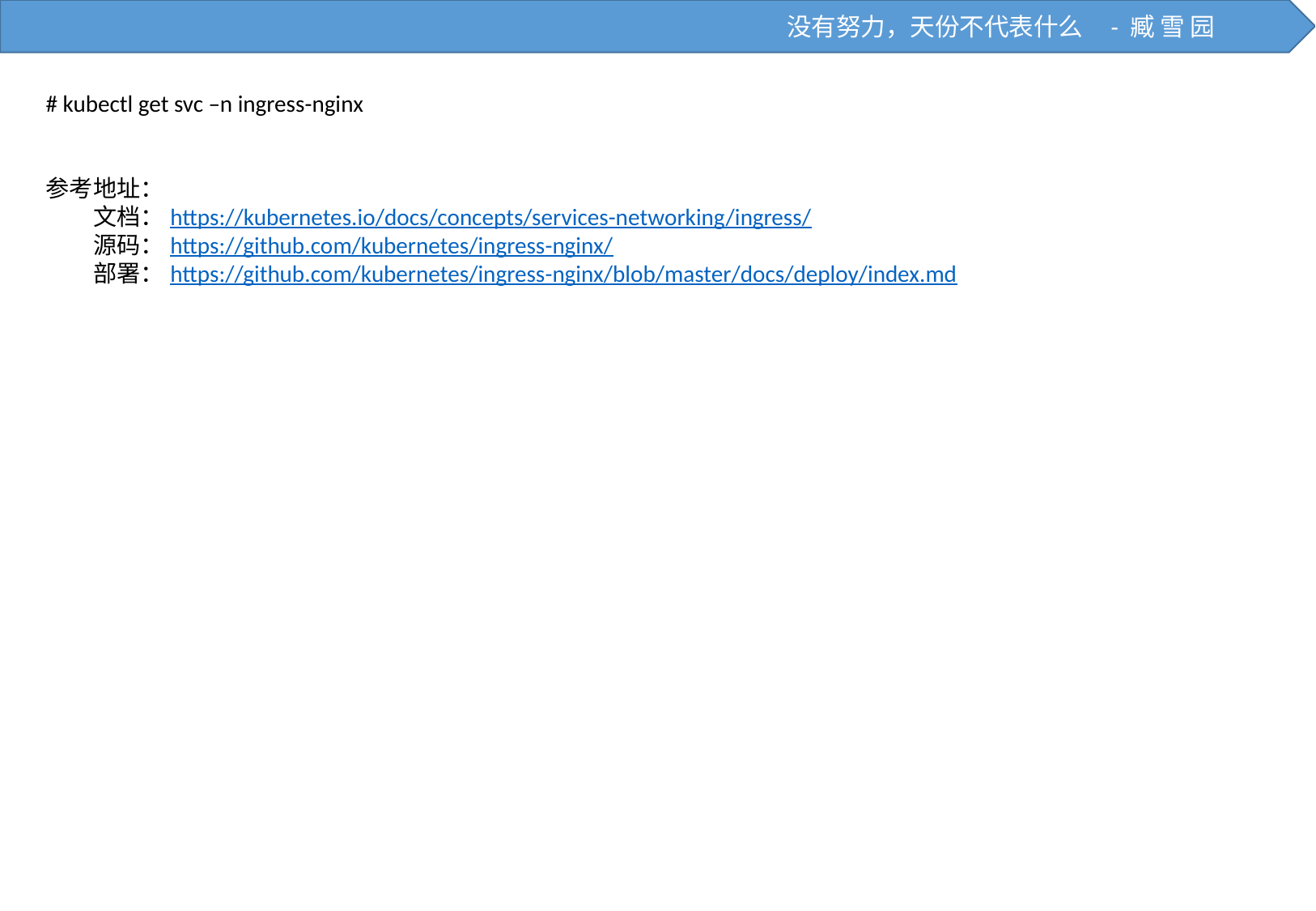

没有努力，天份不代表什么    - 臧 雪 园
# kubectl get svc –n ingress-nginx

参考地址：
        文档：https://kubernetes.io/docs/concepts/services-networking/ingress/
        源码：https://github.com/kubernetes/ingress-nginx/
        部署：https://github.com/kubernetes/ingress-nginx/blob/master/docs/deploy/index.md